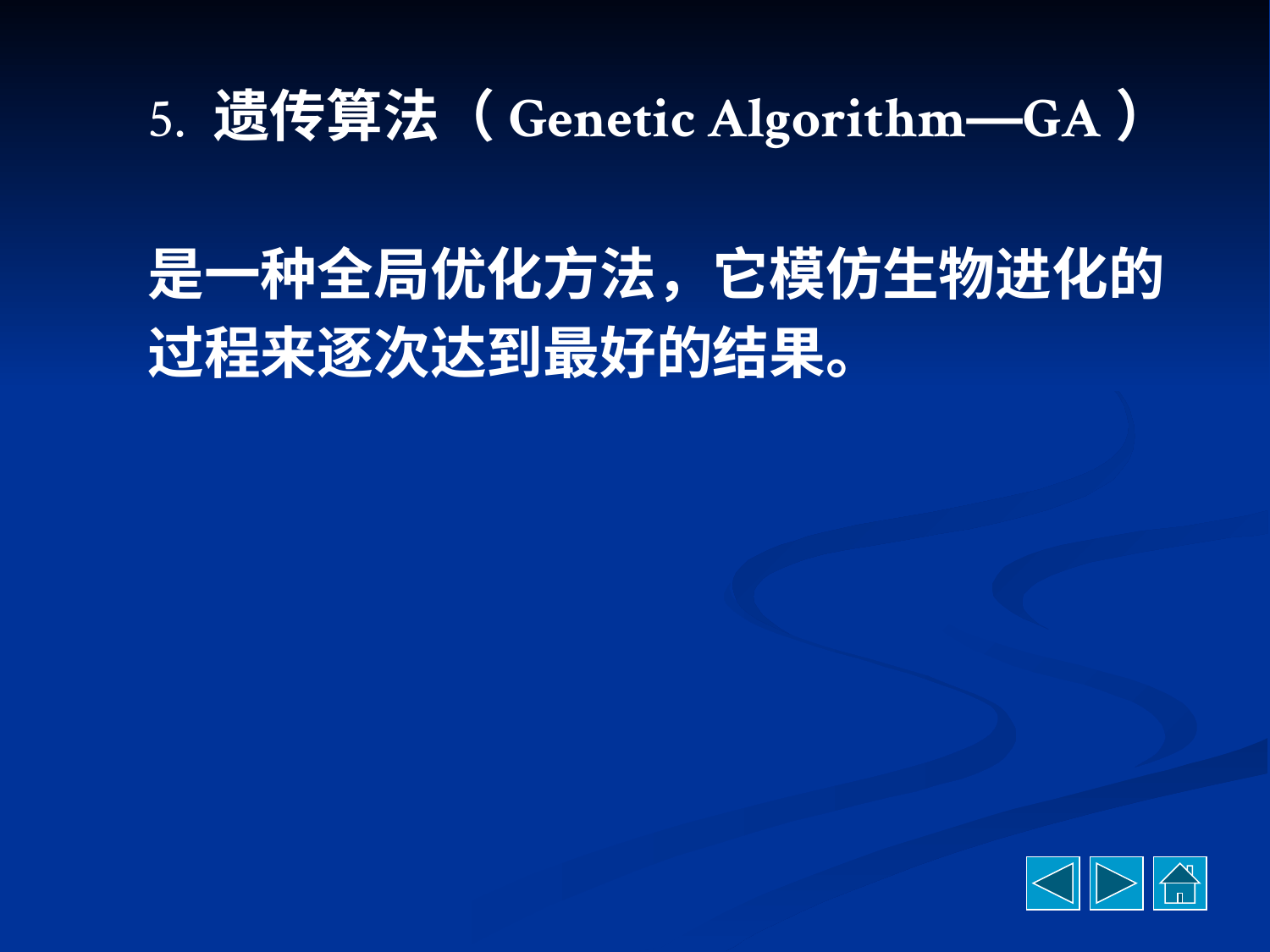

5. 遗传算法（Genetic Algorithm—GA）

是一种全局优化方法，它模仿生物进化的
过程来逐次达到最好的结果。